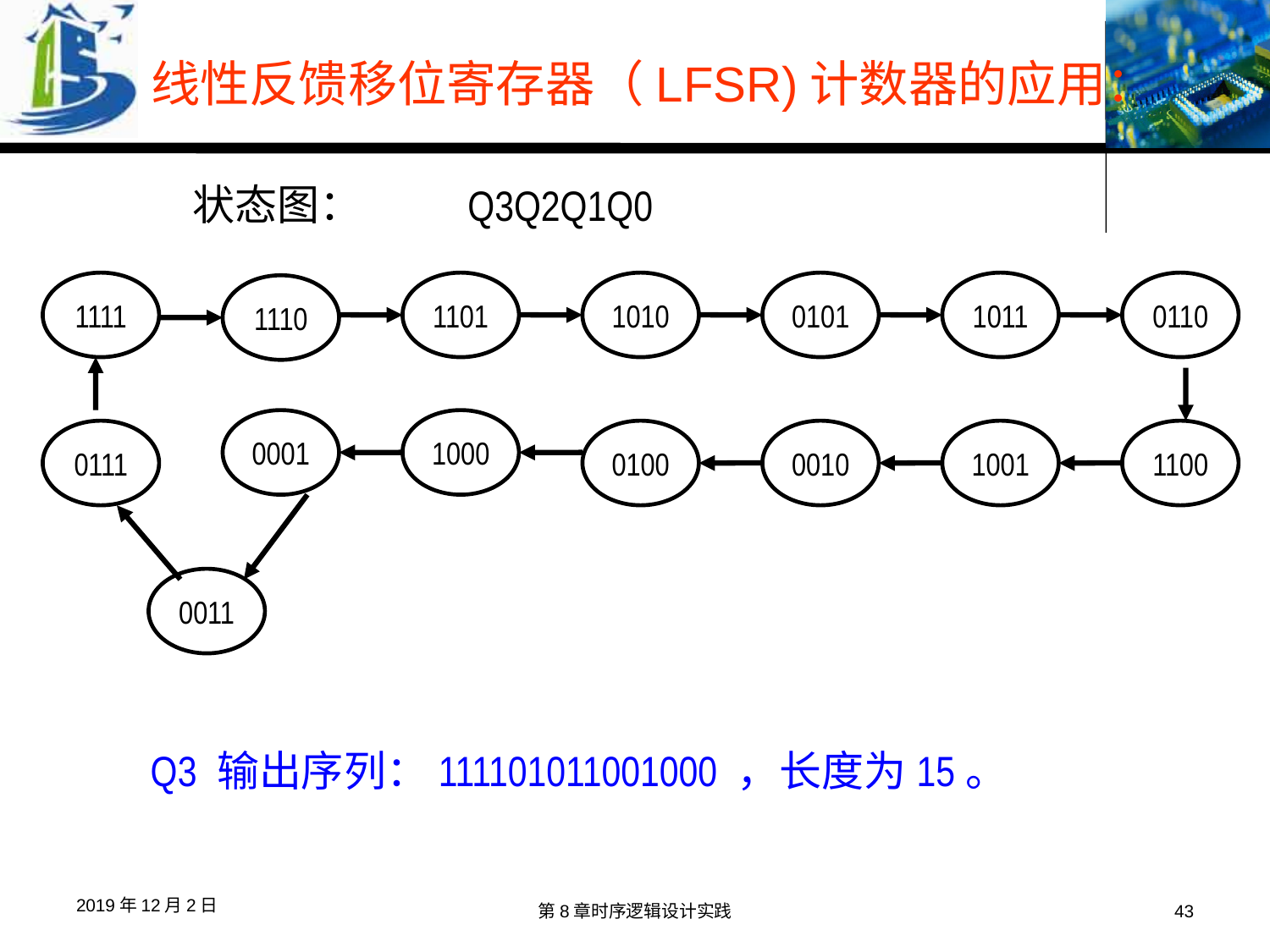

线性反馈移位寄存器（LFSR)计数器的应用：
状态图：
Q3Q2Q1Q0
1111
1101

1010

0101

1011

0110

1110

1100
0001

1000

0111
0100

0010

1001

0011
Q3 输出序列：111101011001000 ，长度为15。
2019年12月2日
第8章时序逻辑设计实践
43